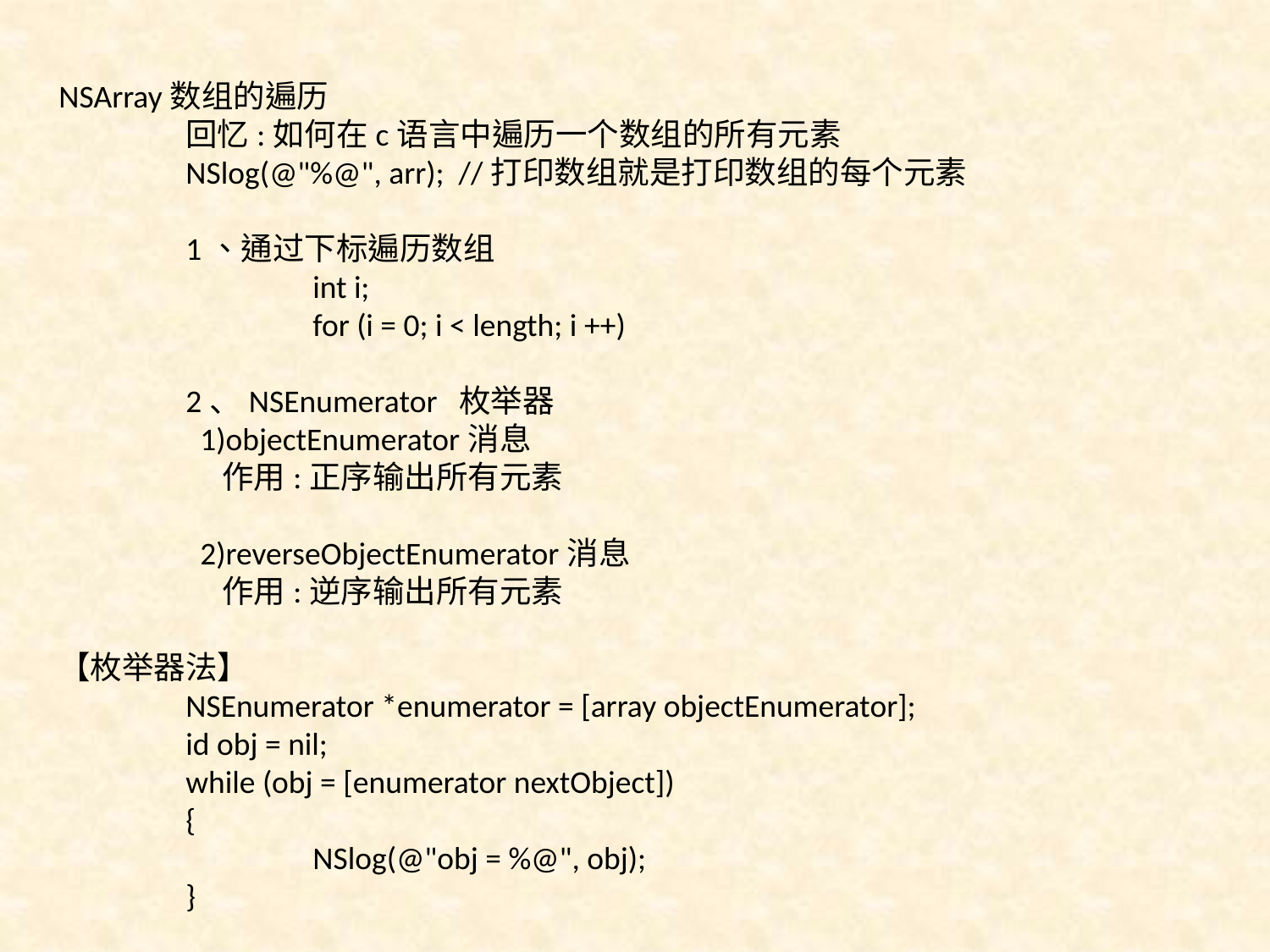

NSArray数组的遍历
	回忆:如何在c语言中遍历一个数组的所有元素
	NSlog(@"%@", arr);  //打印数组就是打印数组的每个元素

	1、通过下标遍历数组
		int i;
		for (i = 0; i < length; i ++)

	2、NSEnumerator  枚举器
	  1)objectEnumerator消息
	    作用:正序输出所有元素

	  2)reverseObjectEnumerator消息
	    作用:逆序输出所有元素

【枚举器法】
	NSEnumerator *enumerator = [array objectEnumerator];
	id obj = nil;
	while (obj = [enumerator nextObject])
	{
		NSlog(@"obj = %@", obj);
	}